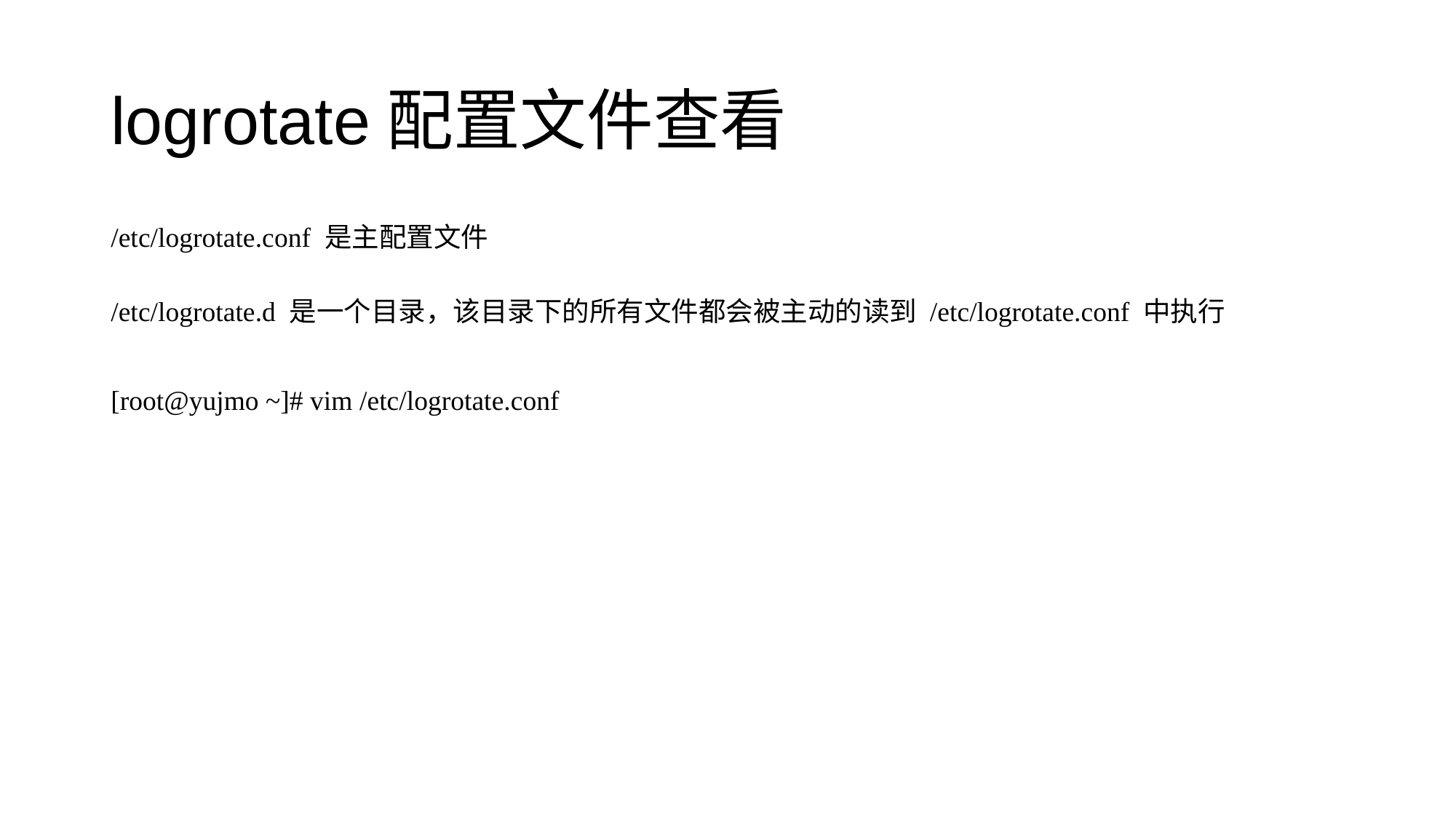

# logrotate配置文件查看
/etc/logrotate.conf 是主配置文件
/etc/logrotate.d 是一个目录，该目录下的所有文件都会被主动的读到 /etc/logrotate.conf 中执行

[root@yujmo ~]# vim /etc/logrotate.conf